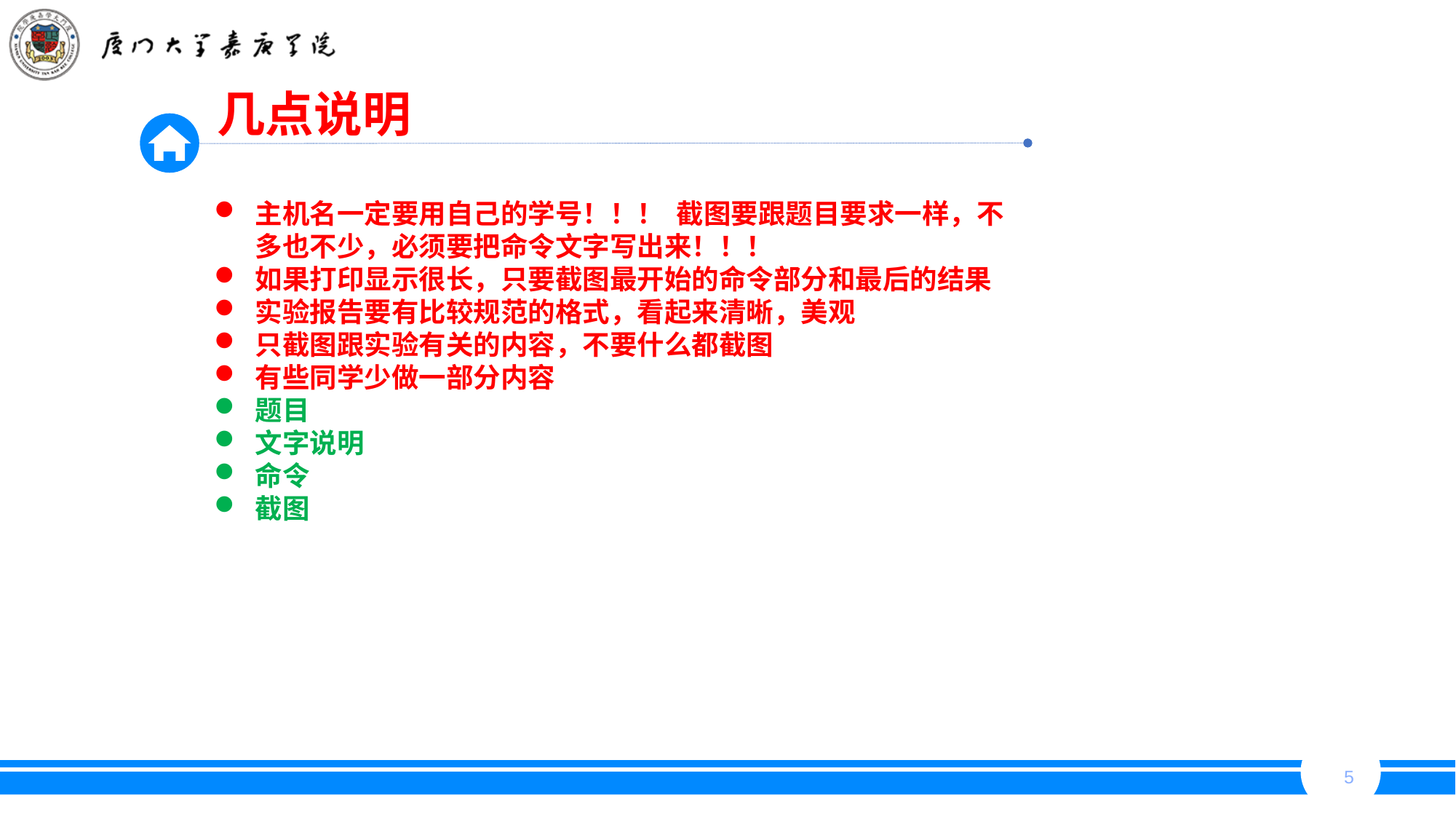

几点说明
主机名一定要用自己的学号！！！  截图要跟题目要求一样，不多也不少，必须要把命令文字写出来！！！
如果打印显示很长，只要截图最开始的命令部分和最后的结果
实验报告要有比较规范的格式，看起来清晰，美观
只截图跟实验有关的内容，不要什么都截图
有些同学少做一部分内容
题目
文字说明
命令
截图
5